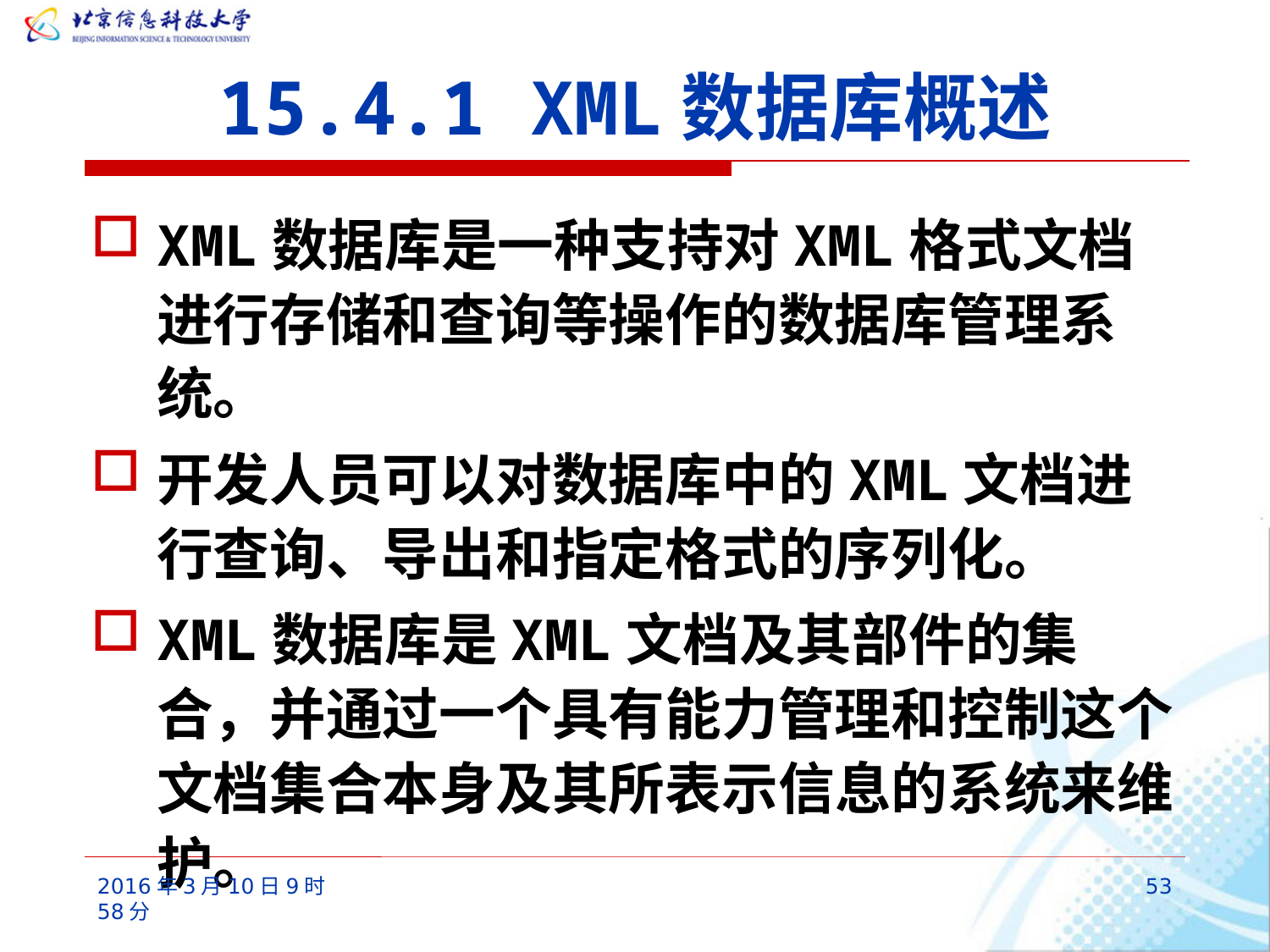

# 15.4.1 XML数据库概述
XML数据库是一种支持对XML格式文档进行存储和查询等操作的数据库管理系统。
开发人员可以对数据库中的XML文档进行查询、导出和指定格式的序列化。
XML数据库是XML文档及其部件的集合，并通过一个具有能力管理和控制这个文档集合本身及其所表示信息的系统来维护。
2016年3月10日9时58分
53